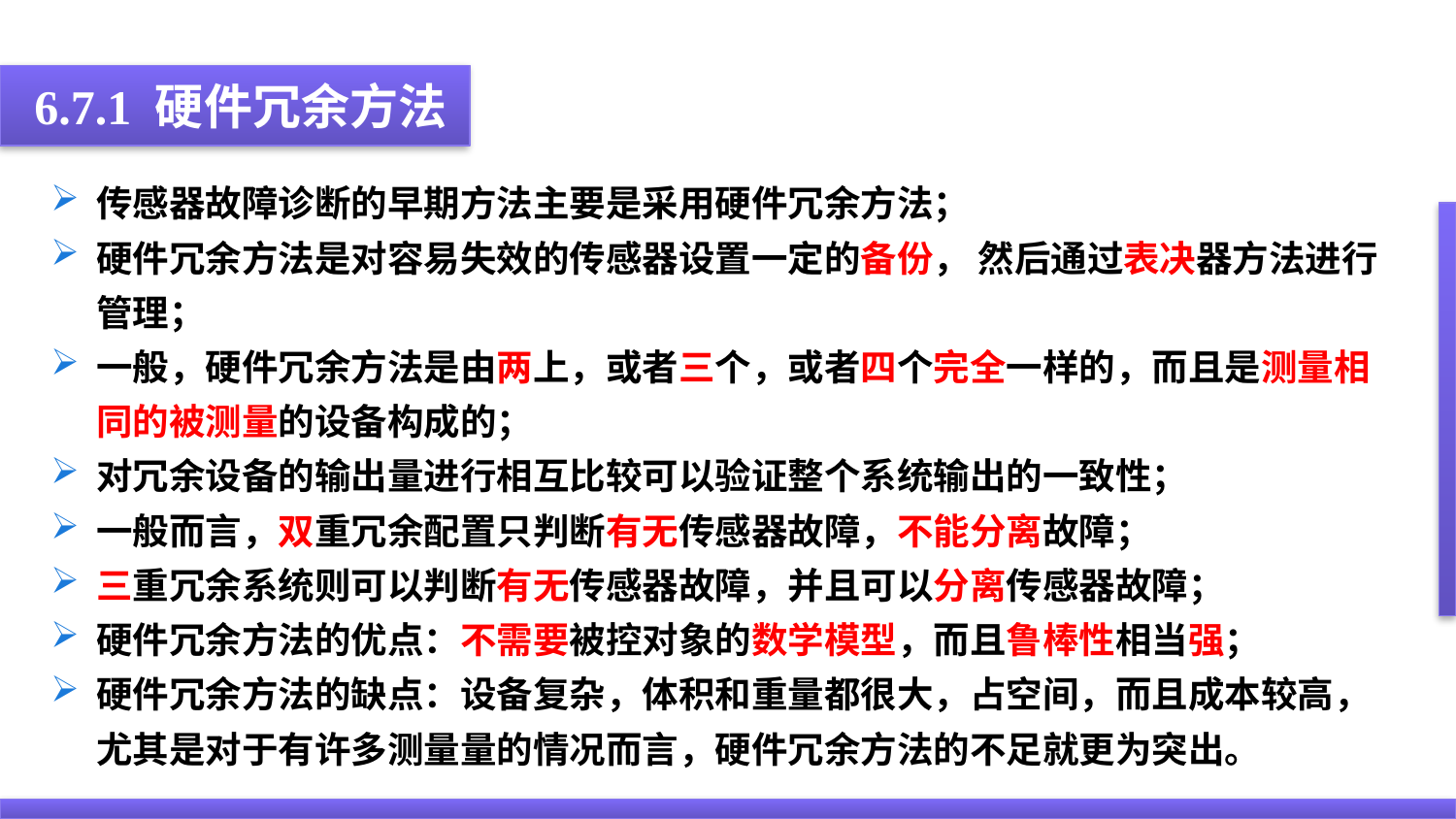

6.7.1 硬件冗余方法
传感器故障诊断的早期方法主要是采用硬件冗余方法；
硬件冗余方法是对容易失效的传感器设置一定的备份， 然后通过表决器方法进行管理；
一般，硬件冗余方法是由两上，或者三个，或者四个完全一样的，而且是测量相同的被测量的设备构成的；
对冗余设备的输出量进行相互比较可以验证整个系统输出的一致性；
一般而言，双重冗余配置只判断有无传感器故障，不能分离故障；
三重冗余系统则可以判断有无传感器故障，并且可以分离传感器故障；
硬件冗余方法的优点：不需要被控对象的数学模型，而且鲁棒性相当强；
硬件冗余方法的缺点：设备复杂，体积和重量都很大，占空间，而且成本较高， 尤其是对于有许多测量量的情况而言，硬件冗余方法的不足就更为突出。